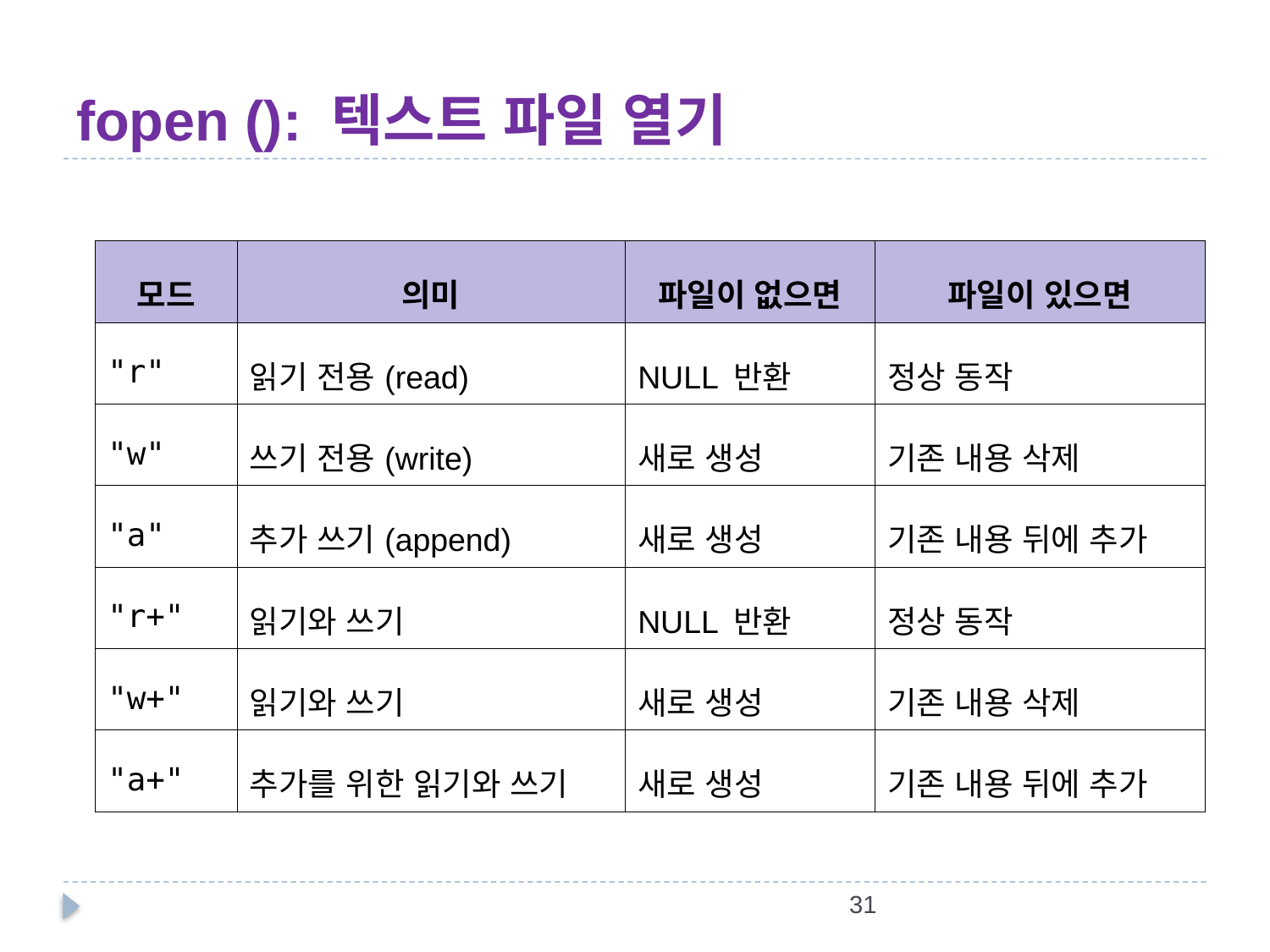

# fopen (): 텍스트 파일 열기

| 모드 | 의미 | 파일이 없으면 | 파일이 있으면 |
| --- | --- | --- | --- |
| "r" | 읽기 전용(read) | NULL 반환 | 정상 동작 |
| "w" | 쓰기 전용(write) | 새로 생성 | 기존 내용 삭제 |
| "a" | 추가 쓰기(append) | 새로 생성 | 기존 내용 뒤에 추가 |
| "r+" | 읽기와 쓰기 | NULL 반환 | 정상 동작 |
| "w+" | 읽기와 쓰기 | 새로 생성 | 기존 내용 삭제 |
| "a+" | 추가를 위한 읽기와 쓰기 | 새로 생성 | 기존 내용 뒤에 추가 |

31